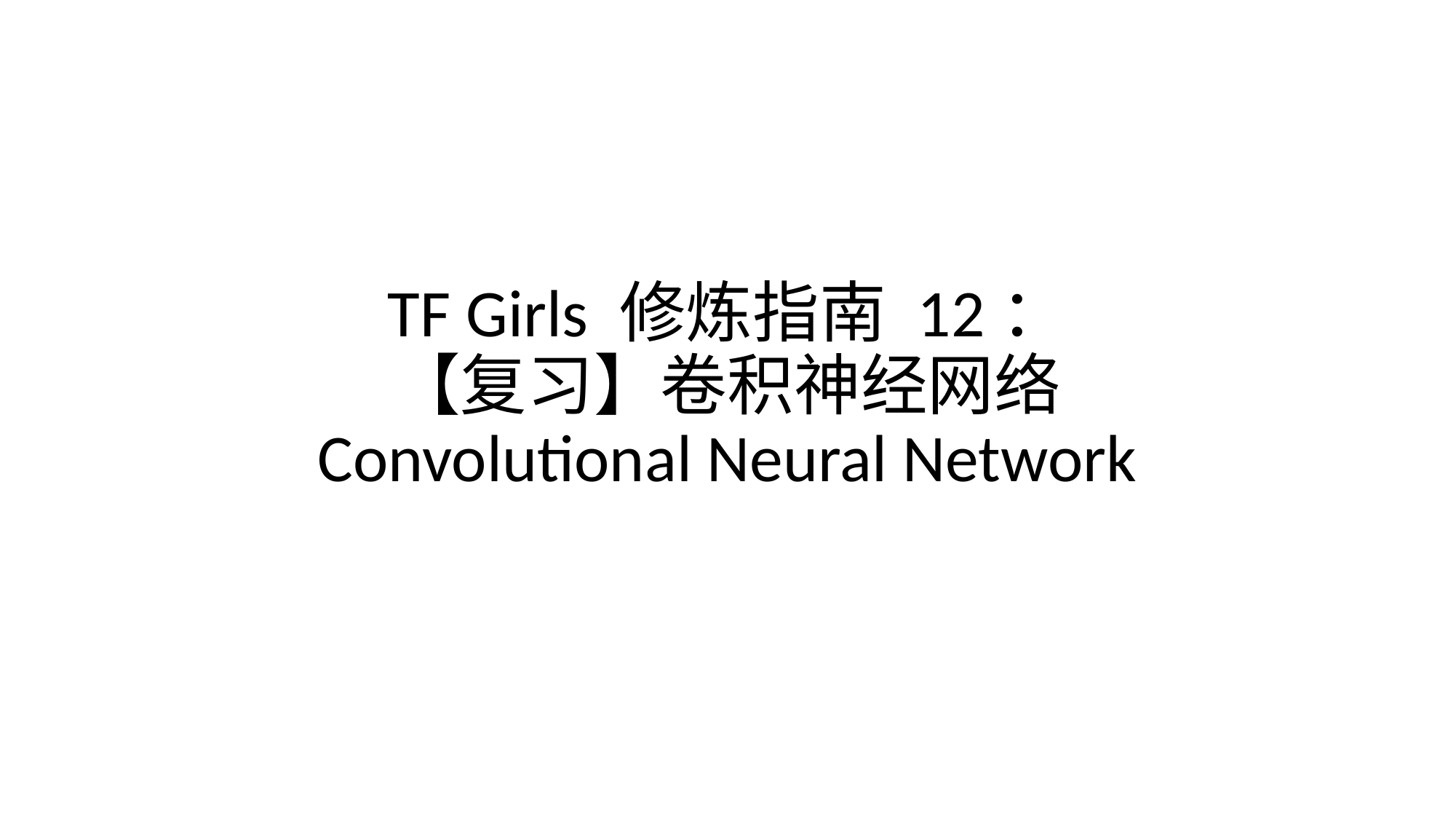

# TF Girls 修炼指南 12： 【复习】卷积神经网络 Convolutional Neural Network